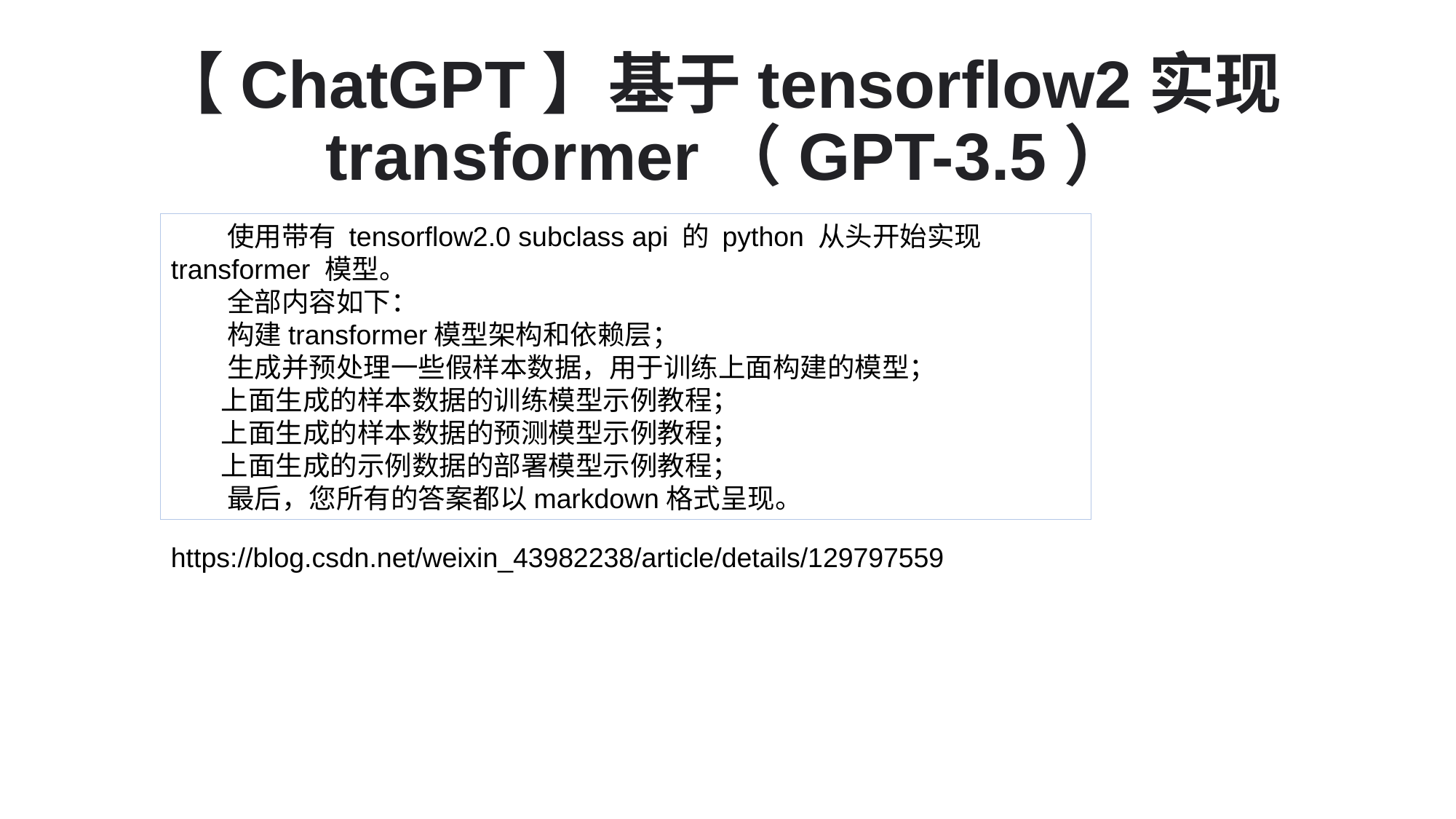

# 【ChatGPT】基于tensorflow2实现transformer（GPT-3.5）
        使用带有 tensorflow2.0 subclass api 的 python 从头开始实现 transformer 模型。
        全部内容如下：
        构建transformer模型架构和依赖层；
        生成并预处理一些假样本数据，用于训练上面构建的模型；
       上面生成的样本数据的训练模型示例教程；
       上面生成的样本数据的预测模型示例教程；
       上面生成的示例数据的部署模型示例教程；
        最后，您所有的答案都以markdown格式呈现。
https://blog.csdn.net/weixin_43982238/article/details/129797559